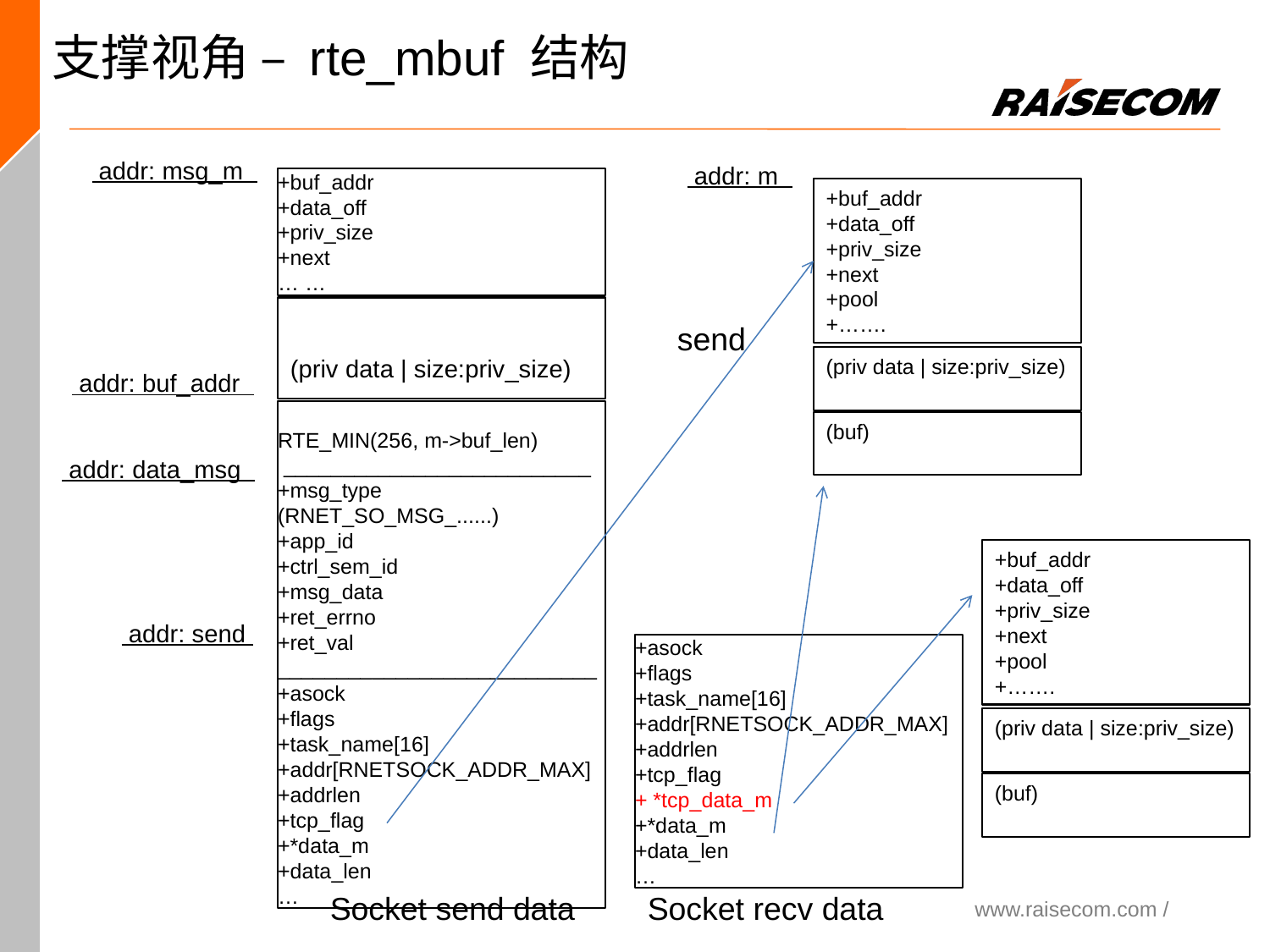

支撑视角 – rte_mbuf 结构
 addr: msg_m
 addr: m
+buf_addr
+data_off
+priv_size
+next
… …
+buf_addr
+data_off
+priv_size
+next
+pool
+…….

send
(priv data | size:priv_size)
(priv data | size:priv_size)

 addr: buf_addr

RTE_MIN(256, m->buf_len)
 __________________________
+msg_type (RNET_SO_MSG_......)
+app_id
+ctrl_sem_id
+msg_data
+ret_errno
+ret_val
___________________________
+asock
+flags
+task_name[16]
+addr[RNETSOCK_ADDR_MAX]
+addrlen
+tcp_flag
+*data_m
+data_len
…
(buf)

 addr: data_msg
+buf_addr
+data_off
+priv_size
+next
+pool
+…….
 addr: send
+asock
+flags
+task_name[16]
+addr[RNETSOCK_ADDR_MAX]
+addrlen
+tcp_flag
+ *tcp_data_m
+*data_m
+data_len
…
(priv data | size:priv_size)

(buf)

Socket send data
Socket recv data